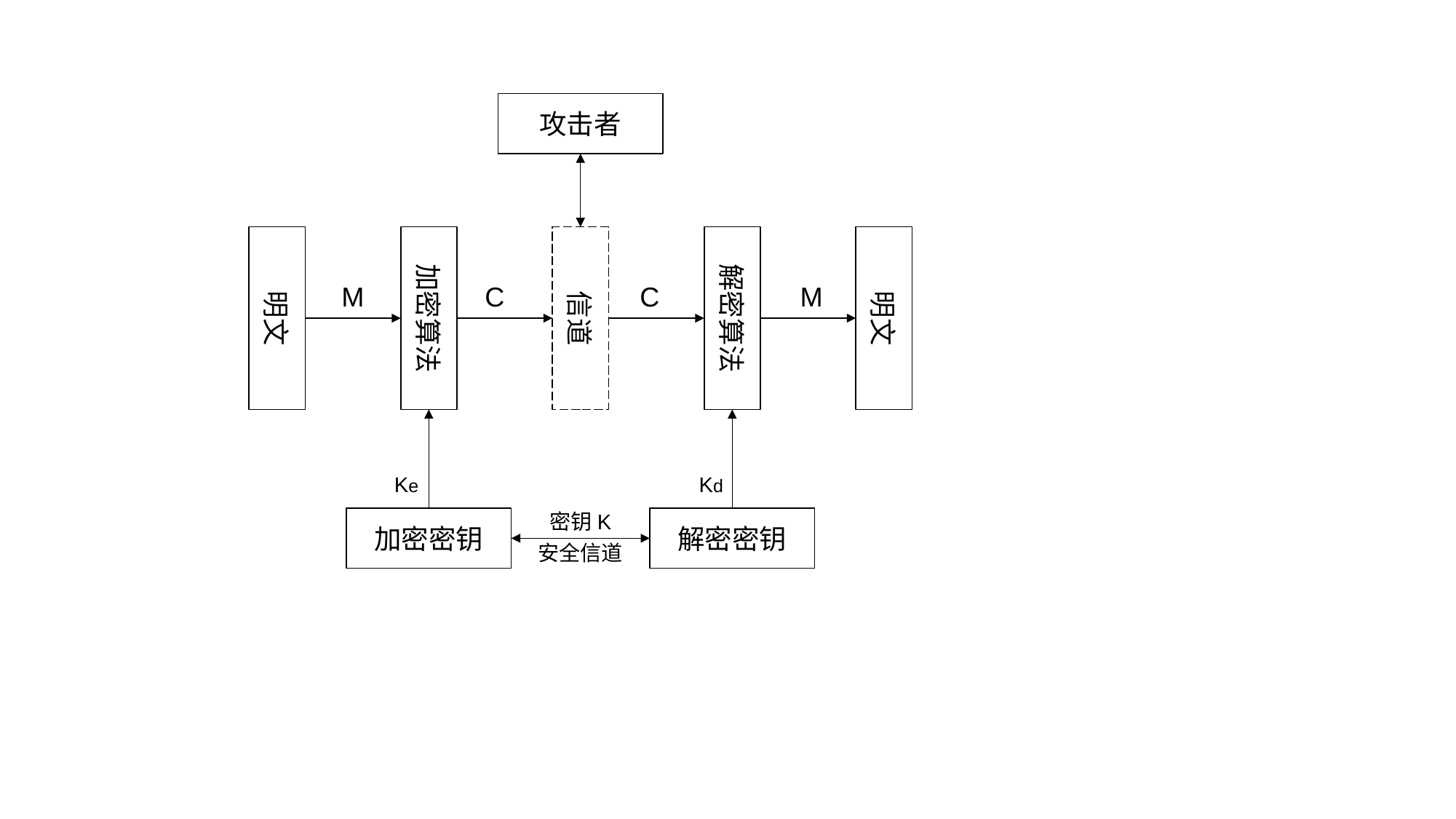

攻击者
明文
加密算法
信道
解密算法
明文
M
C
C
M
Ke
Kd
密钥K
加密密钥
解密密钥
安全信道